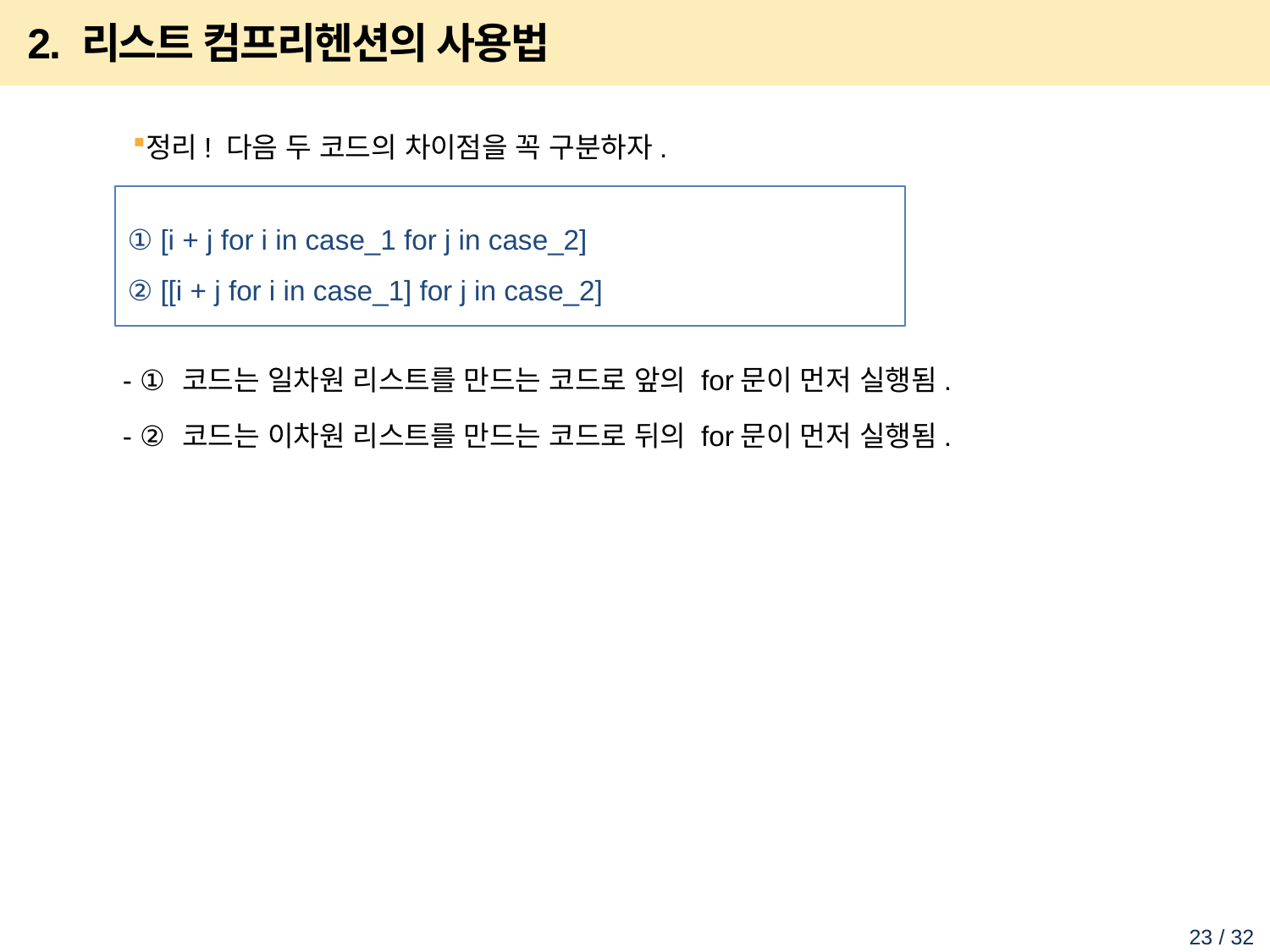

# 2. 리스트 컴프리헨션의 사용법
정리! 다음 두 코드의 차이점을 꼭 구분하자.

  - ① 코드는 일차원 리스트를 만드는 코드로 앞의 for문이 먼저 실행됨.
  - ② 코드는 이차원 리스트를 만드는 코드로 뒤의 for문이 먼저 실행됨.
① [i + j for i in case_1 for j in case_2]
② [[i + j for i in case_1] for j in case_2]